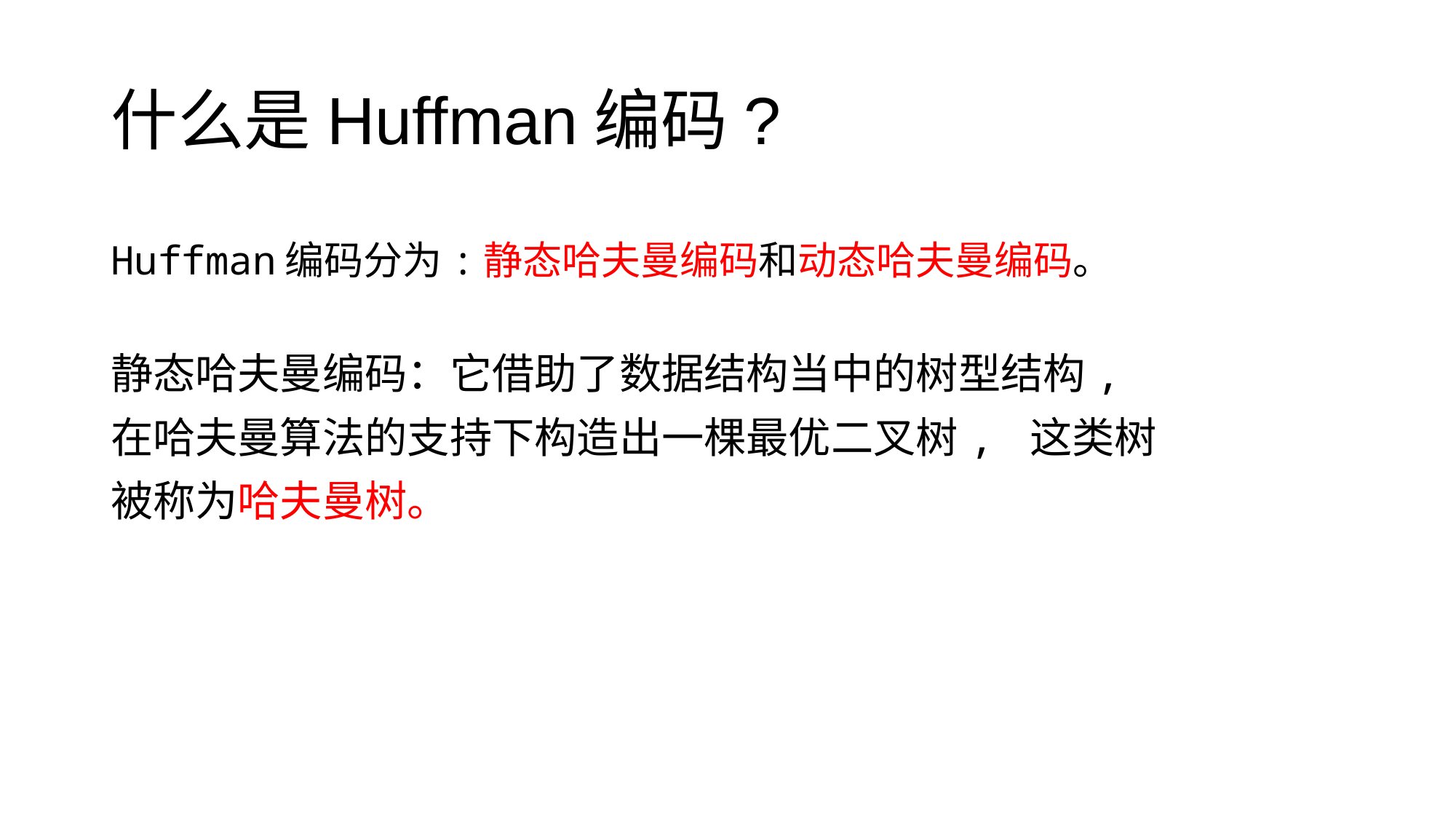

# 什么是Huffman编码?
Huffman编码分为:静态哈夫曼编码和动态哈夫曼编码。
静态哈夫曼编码：它借助了数据结构当中的树型结构,在哈夫曼算法的支持下构造出一棵最优二叉树, 这类树被称为哈夫曼树。